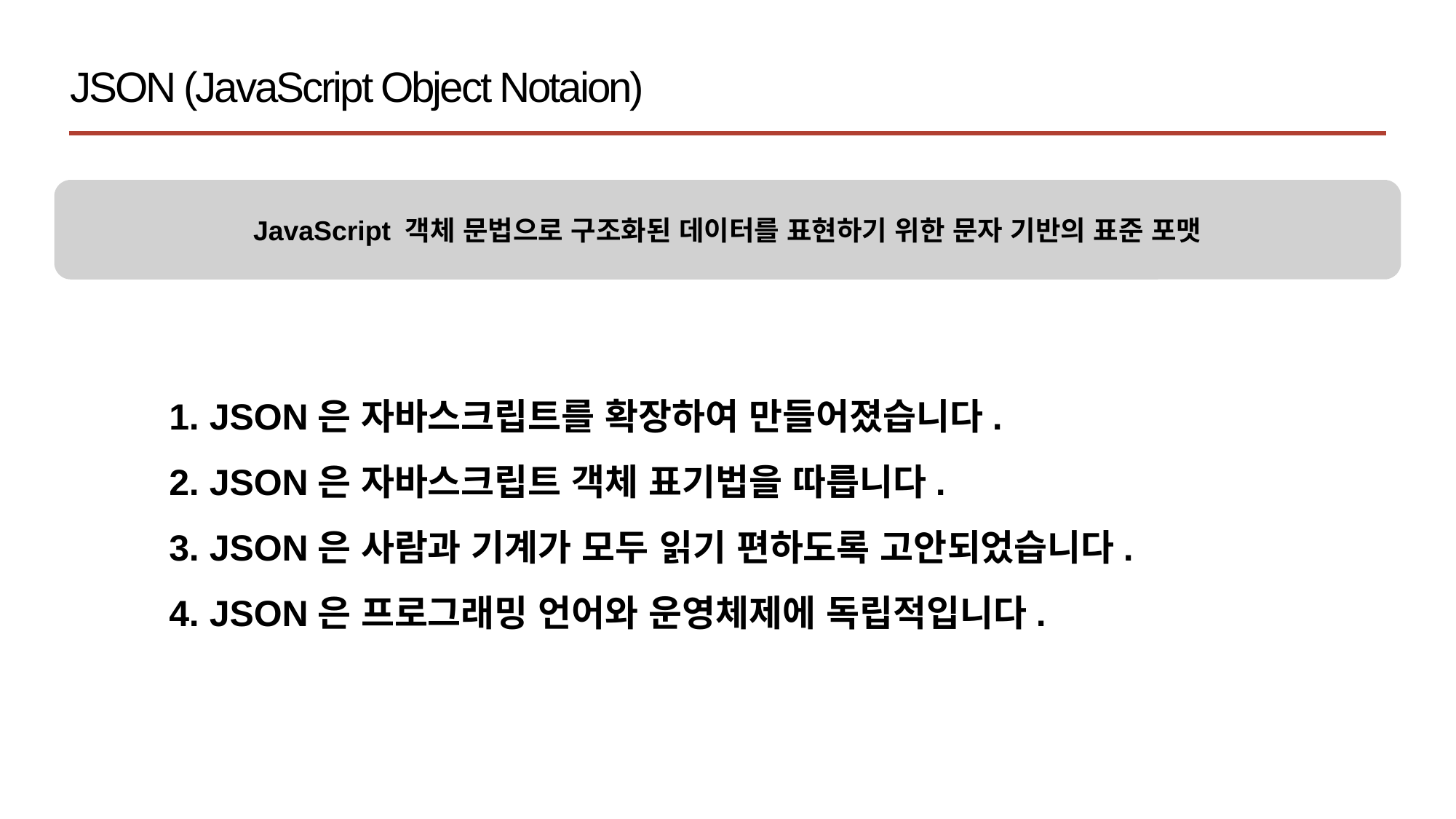

JSON (JavaScript Object Notaion)
JavaScript 객체 문법으로 구조화된 데이터를 표현하기 위한 문자 기반의 표준 포맷
1. JSON은 자바스크립트를 확장하여 만들어졌습니다.
2. JSON은 자바스크립트 객체 표기법을 따릅니다.
3. JSON은 사람과 기계가 모두 읽기 편하도록 고안되었습니다.
4. JSON은 프로그래밍 언어와 운영체제에 독립적입니다.